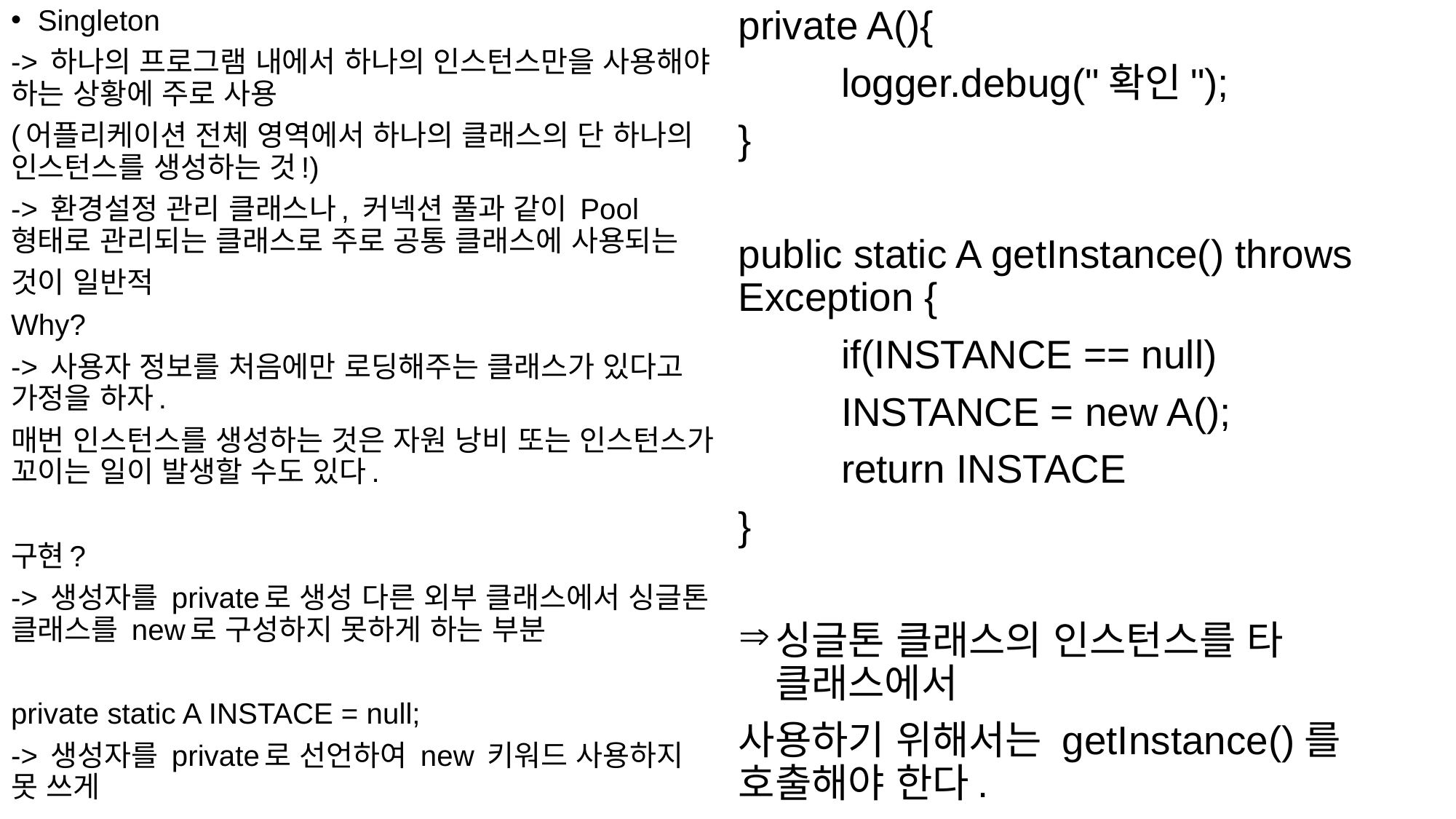

Singleton
-> 하나의 프로그램 내에서 하나의 인스턴스만을 사용해야 하는 상황에 주로 사용
(어플리케이션 전체 영역에서 하나의 클래스의 단 하나의 인스턴스를 생성하는 것!)
-> 환경설정 관리 클래스나, 커넥션 풀과 같이 Pool 형태로 관리되는 클래스로 주로 공통 클래스에 사용되는
것이 일반적
Why?
-> 사용자 정보를 처음에만 로딩해주는 클래스가 있다고 가정을 하자.
매번 인스턴스를 생성하는 것은 자원 낭비 또는 인스턴스가 꼬이는 일이 발생할 수도 있다.

구현?
-> 생성자를 private로 생성 다른 외부 클래스에서 싱글톤 클래스를 new로 구성하지 못하게 하는 부분

private static A INSTACE = null;
-> 생성자를 private로 선언하여 new 키워드 사용하지 못 쓰게

private A(){
	logger.debug("확인");
}

public static A getInstance() throws Exception {
	if(INSTANCE == null)
		INSTANCE = new A();
	return INSTACE
}

싱글톤 클래스의 인스턴스를 타 클래스에서
사용하기 위해서는 getInstance()를 호출해야 한다.